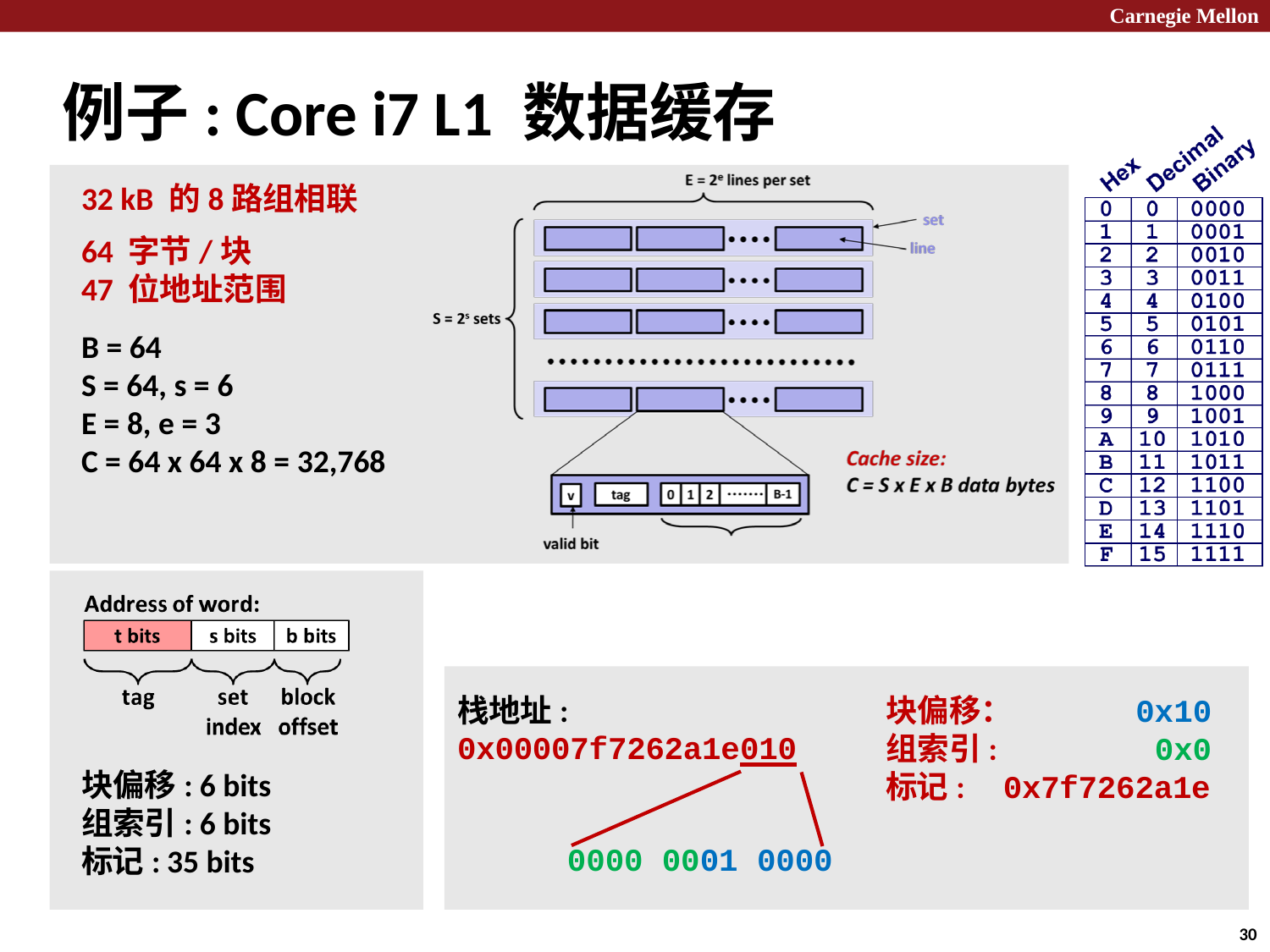

Carnegie Mellon
# 例子: Core i7 L1 数据缓存

32 kB 的8路组相联
64 字节/块
47 位地址范围
B = 64
S = 64, s = 6
E = 8, e = 3
C = 64 x 64 x 8 = 32,768

块偏移：  组索引:
0x10
0x0
栈地址:
0x00007f7262a1e010
块偏移: 6 bits
组索引: 6 bits
标记: 35 bits
标记:	0x7f7262a1e

0000 0001 0000
30